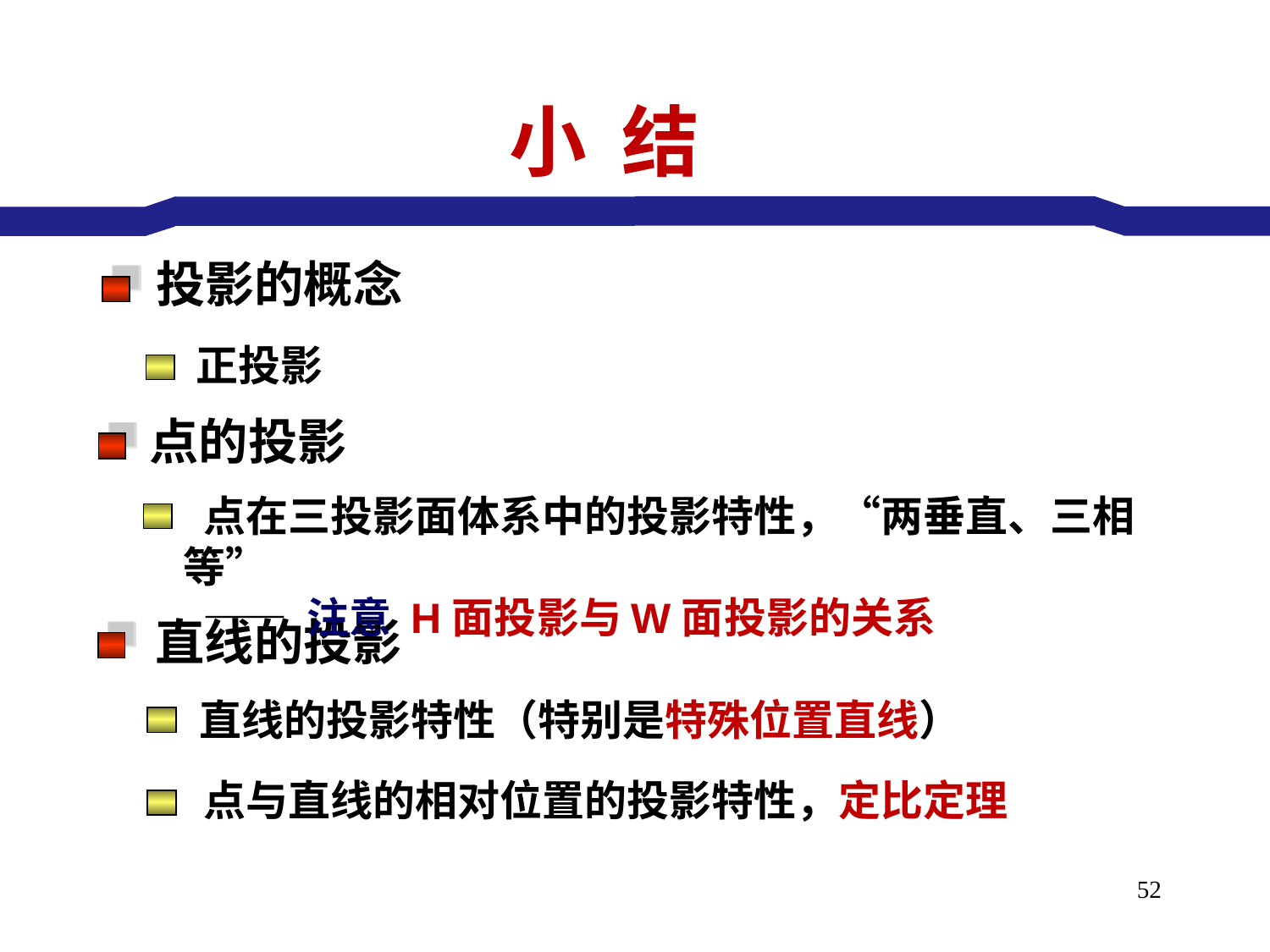

小  结

投影的概念

正投影

点的投影

 点在三投影面体系中的投影特性，“两垂直、三相等”
  —— 注意 H面投影与W面投影的关系

直线的投影

直线的投影特性（特别是特殊位置直线）

点与直线的相对位置的投影特性，定比定理

52